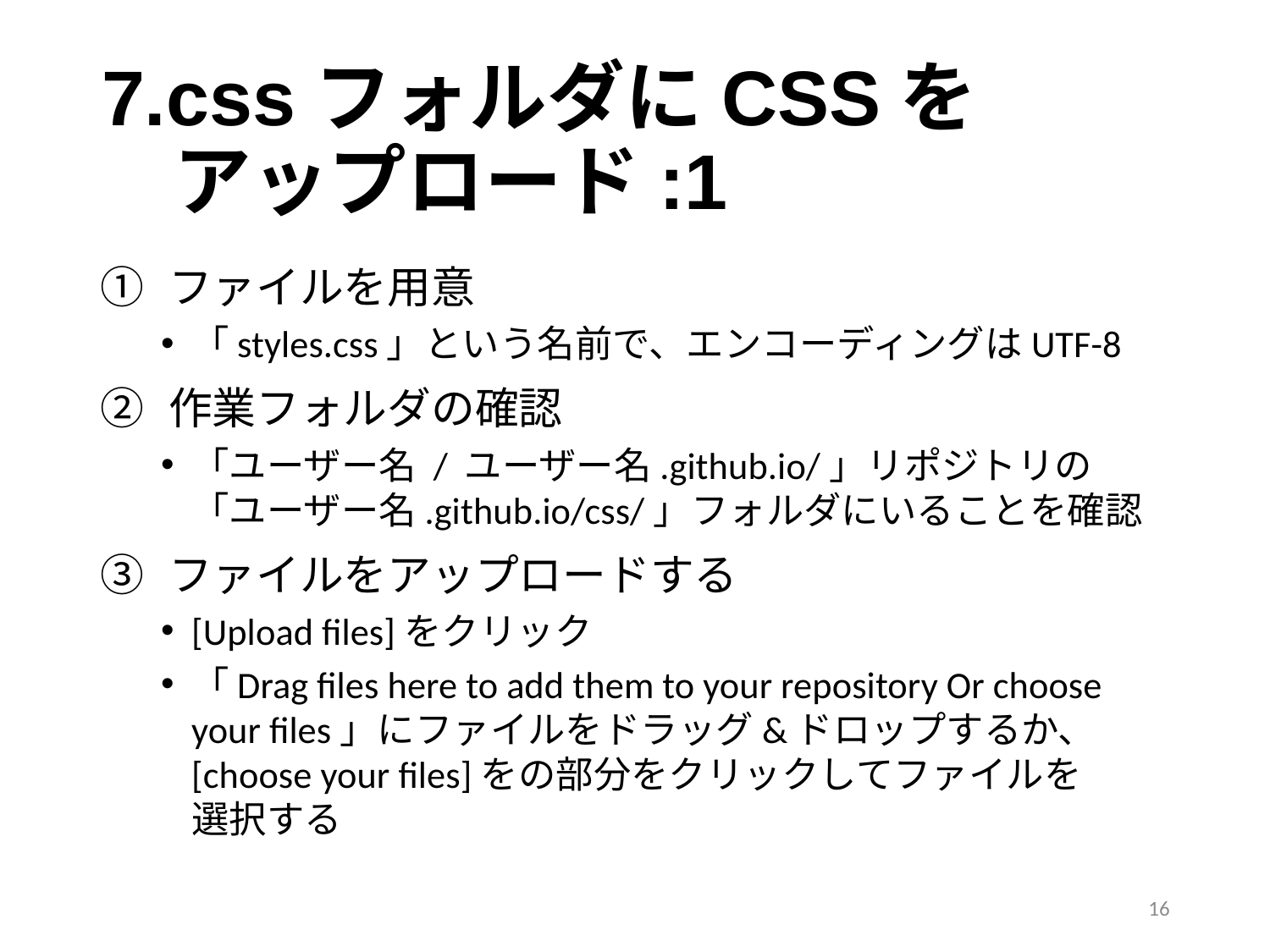

# 7.cssフォルダにCSSを アップロード:1
ファイルを用意
「styles.css」という名前で、エンコーディングはUTF-8
作業フォルダの確認
「ユーザー名 / ユーザー名.github.io/」リポジトリの 「ユーザー名.github.io/css/」フォルダにいることを確認
ファイルをアップロードする
[Upload files]をクリック
「Drag files here to add them to your repository Or choose your files」にファイルをドラッグ&ドロップするか、[choose your files]をの部分をクリックしてファイルを
選択する
16